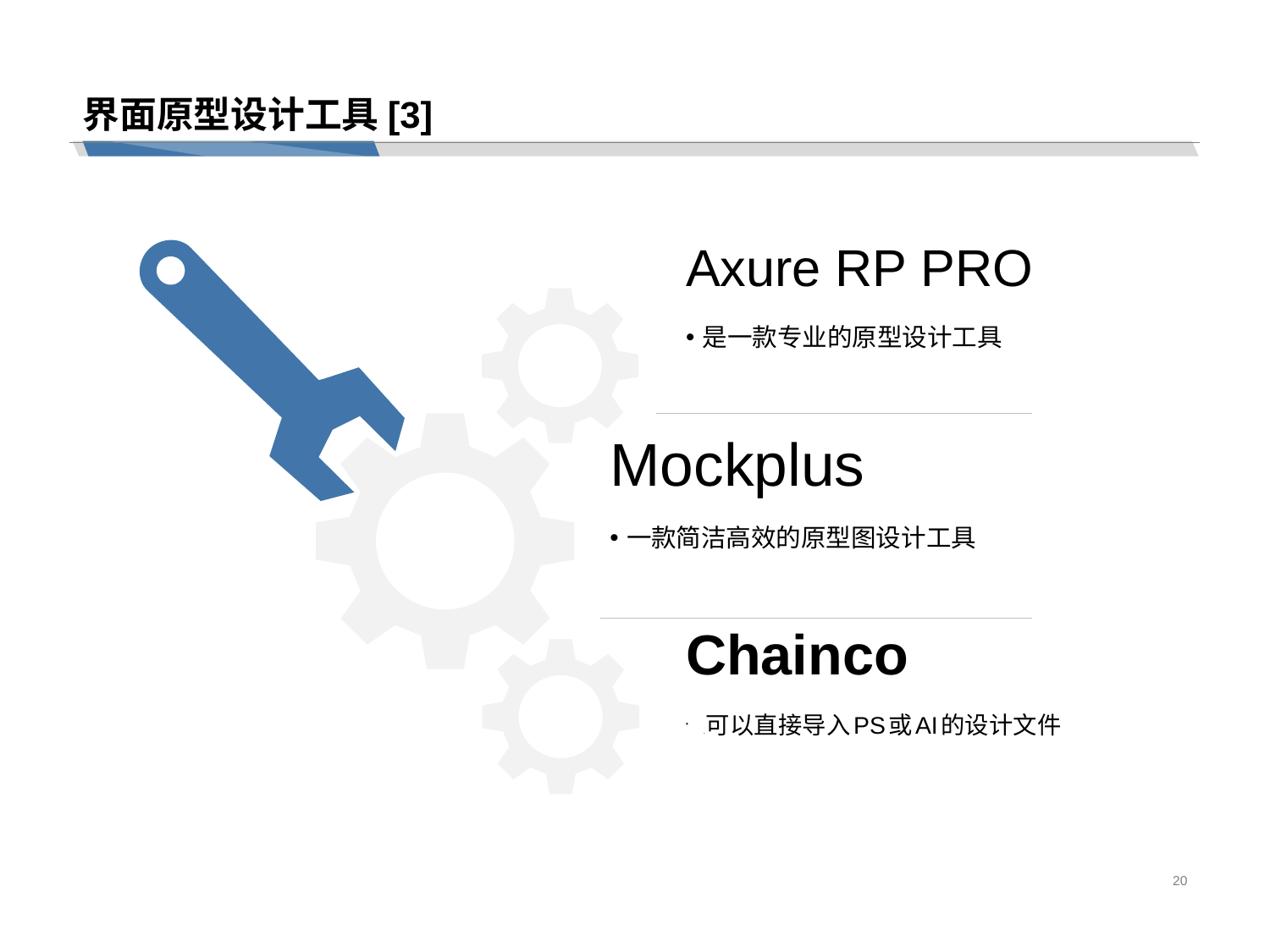

# 界面原型设计工具[3]
Axure RP PRO

是一款专业的原型设计工具

Mockplus
一款简洁高效的原型图设计工具
Chainco

.可以直接导入PS或AI的设计文件

20